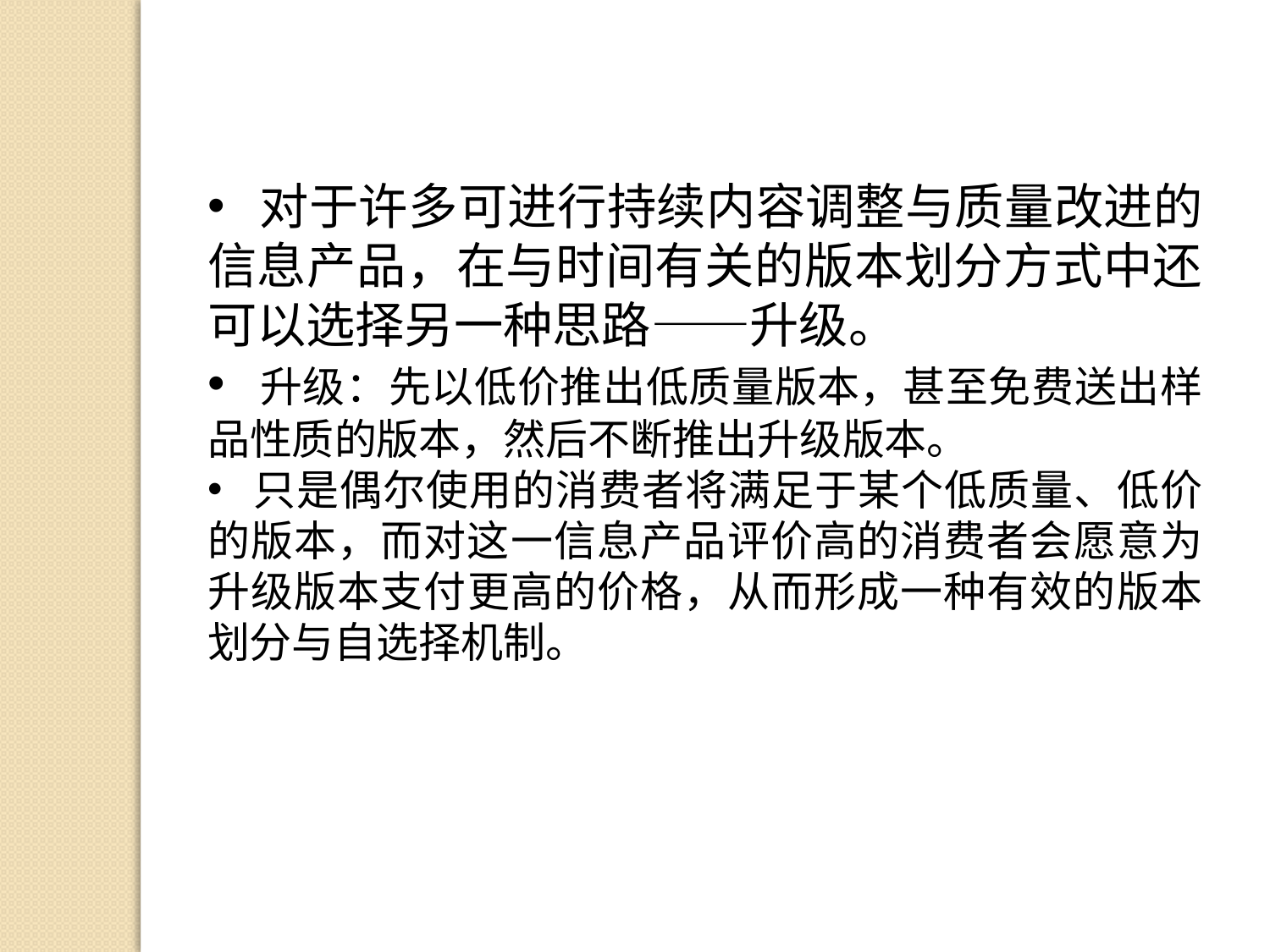

对于许多可进行持续内容调整与质量改进的信息产品，在与时间有关的版本划分方式中还可以选择另一种思路——升级。
  升级：先以低价推出低质量版本，甚至免费送出样品性质的版本，然后不断推出升级版本。
  只是偶尔使用的消费者将满足于某个低质量、低价的版本，而对这一信息产品评价高的消费者会愿意为升级版本支付更高的价格，从而形成一种有效的版本划分与自选择机制。